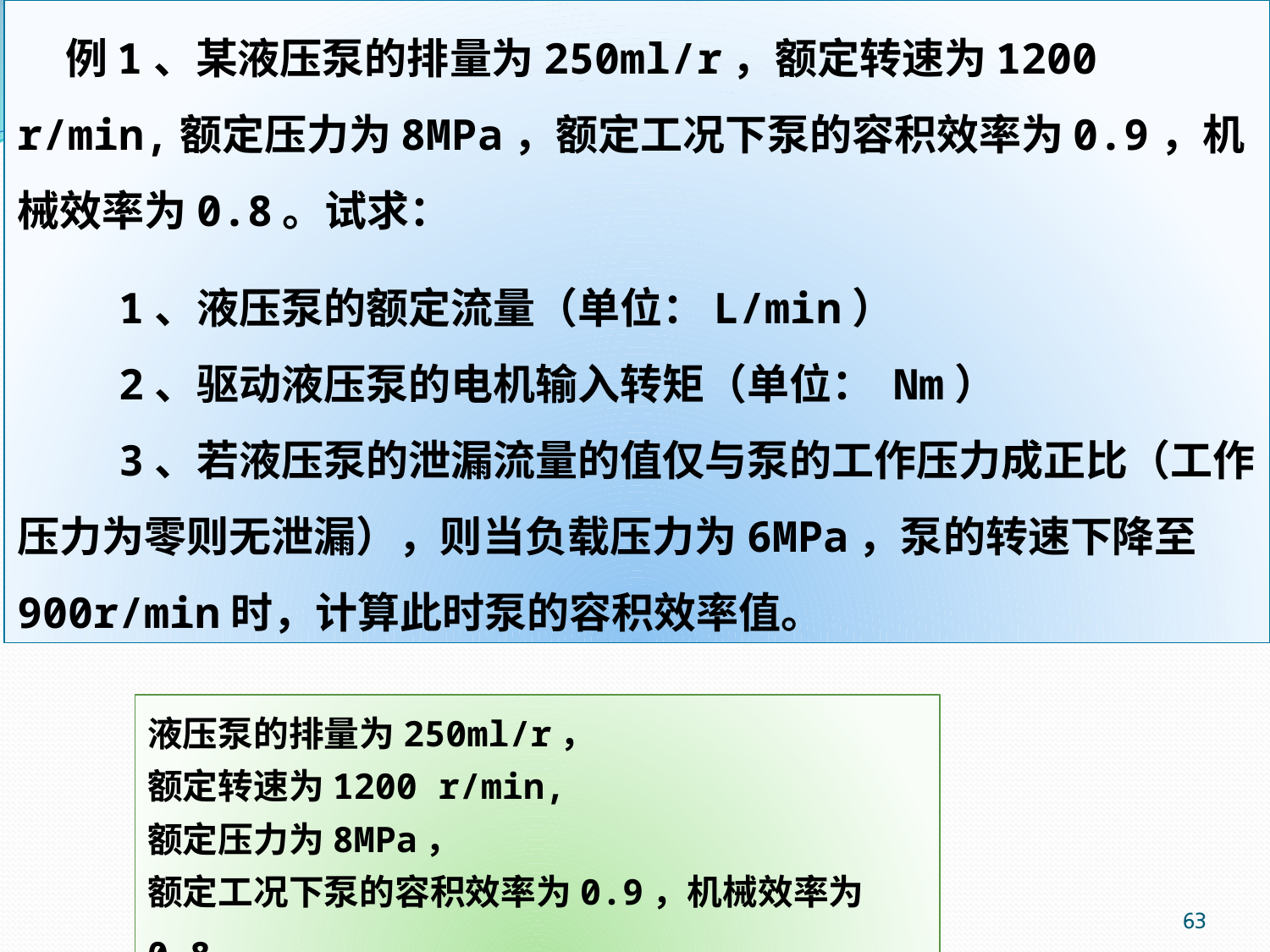

例1、某液压泵的排量为250ml/r，额定转速为1200 r/min,额定压力为8MPa，额定工况下泵的容积效率为0.9，机械效率为0.8。试求：
    1、液压泵的额定流量（单位：L/min）
    2、驱动液压泵的电机输入转矩（单位： Nm）
    3、若液压泵的泄漏流量的值仅与泵的工作压力成正比（工作压力为零则无泄漏），则当负载压力为6MPa，泵的转速下降至900r/min时，计算此时泵的容积效率值。
液压泵的排量为250ml/r，
额定转速为1200 r/min,
额定压力为8MPa，
额定工况下泵的容积效率为0.9，机械效率为0.8。
63